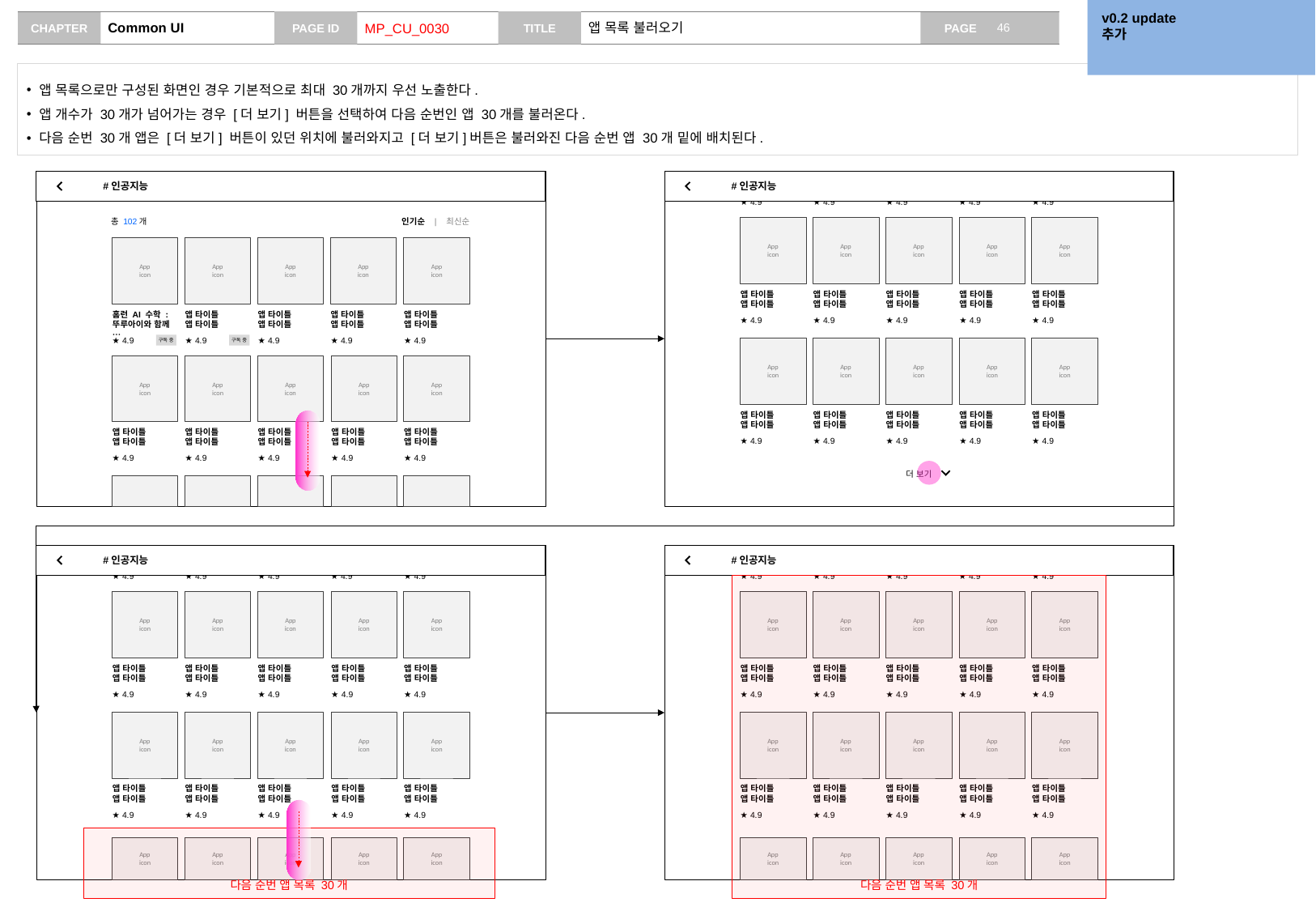

v0.2 update
추가
# Common UI
MP_CU_0030
앱 목록 불러오기
앱 목록으로만 구성된 화면인 경우 기본적으로 최대 30개까지 우선 노출한다.
앱 개수가 30개가 넘어가는 경우 [더 보기] 버튼을 선택하여 다음 순번인 앱 30개를 불러온다.
다음 순번 30개 앱은 [더 보기] 버튼이 있던 위치에 불러와지고 [더 보기]버튼은 불러와진 다음 순번 앱 30개 밑에 배치된다.
#인공지능

총 102개
인기순   |   최신순
App
icon
홈런 AI 수학 :
뚜루아이와 함께…
★ 4.9
App
icon
앱 타이틀
앱 타이틀
★ 4.9
App
icon
앱 타이틀
앱 타이틀
★ 4.9
App
icon
앱 타이틀
앱 타이틀
★ 4.9
App
icon
앱 타이틀
앱 타이틀
★ 4.9
구독 중
구독 중
App
icon
앱 타이틀
앱 타이틀
★ 4.9
App
icon
앱 타이틀
앱 타이틀

★ 4.9
App
icon
앱 타이틀
앱 타이틀
App
icon
앱 타이틀
앱 타이틀
★ 4.9
App
icon
앱 타이틀
앱 타이틀
★ 4.9
★ 4.9

#인공지능

앱 타이틀
앱 타이틀
★ 4.9
앱 타이틀
앱 타이틀
★ 4.9
앱 타이틀
앱 타이틀
★ 4.9
홈런 AI 수학 :
뚜루아이와 함께…
★ 4.9
앱 타이틀
앱 타이틀
★ 4.9
App
icon
앱 타이틀
앱 타이틀
★ 4.9
App
icon
앱 타이틀
앱 타이틀

★ 4.9
App
icon
앱 타이틀
앱 타이틀
App
icon
앱 타이틀
앱 타이틀
★ 4.9
App
icon
앱 타이틀
앱 타이틀
★ 4.9
★ 4.9
App
icon
앱 타이틀
앱 타이틀
★ 4.9
App
icon
앱 타이틀
앱 타이틀

★ 4.9
App
icon
앱 타이틀
앱 타이틀
App
icon
앱 타이틀
앱 타이틀
★ 4.9
App
icon
앱 타이틀
앱 타이틀
★ 4.9
★ 4.9

더 보기

#인공지능

앱 타이틀
앱 타이틀
★ 4.9
앱 타이틀
앱 타이틀
★ 4.9
앱 타이틀
앱 타이틀
★ 4.9
홈런 AI 수학 :
뚜루아이와 함께…
★ 4.9
앱 타이틀
앱 타이틀
★ 4.9
App
icon
앱 타이틀
앱 타이틀
★ 4.9
App
icon
앱 타이틀
앱 타이틀

★ 4.9
App
icon
앱 타이틀
앱 타이틀
App
icon
앱 타이틀
앱 타이틀
★ 4.9
App
icon
앱 타이틀
앱 타이틀
★ 4.9
★ 4.9
App
icon
앱 타이틀
앱 타이틀
★ 4.9
App
icon
앱 타이틀
앱 타이틀

★ 4.9
App
icon
앱 타이틀
앱 타이틀
App
icon
앱 타이틀
앱 타이틀
★ 4.9
App
icon
앱 타이틀
앱 타이틀
★ 4.9
★ 4.9
App
icon
App
icon
App
icon
App
icon
App
icon
#인공지능

앱 타이틀
앱 타이틀
★ 4.9
앱 타이틀
앱 타이틀
★ 4.9
앱 타이틀
앱 타이틀
★ 4.9
홈런 AI 수학 :
뚜루아이와 함께…
★ 4.9
앱 타이틀
앱 타이틀
★ 4.9
다음 순번 앱 목록 30개
App
icon
앱 타이틀
앱 타이틀
★ 4.9
App
icon
앱 타이틀
앱 타이틀

★ 4.9
App
icon
앱 타이틀
앱 타이틀
App
icon
앱 타이틀
앱 타이틀
★ 4.9
App
icon
앱 타이틀
앱 타이틀
★ 4.9
★ 4.9
App
icon
앱 타이틀
앱 타이틀
★ 4.9
App
icon
앱 타이틀
앱 타이틀

★ 4.9
App
icon
앱 타이틀
앱 타이틀
App
icon
앱 타이틀
앱 타이틀
★ 4.9
App
icon
앱 타이틀
앱 타이틀
★ 4.9
★ 4.9

다음 순번 앱 목록 30개
App
icon
App
icon
App
icon
App
icon
App
icon